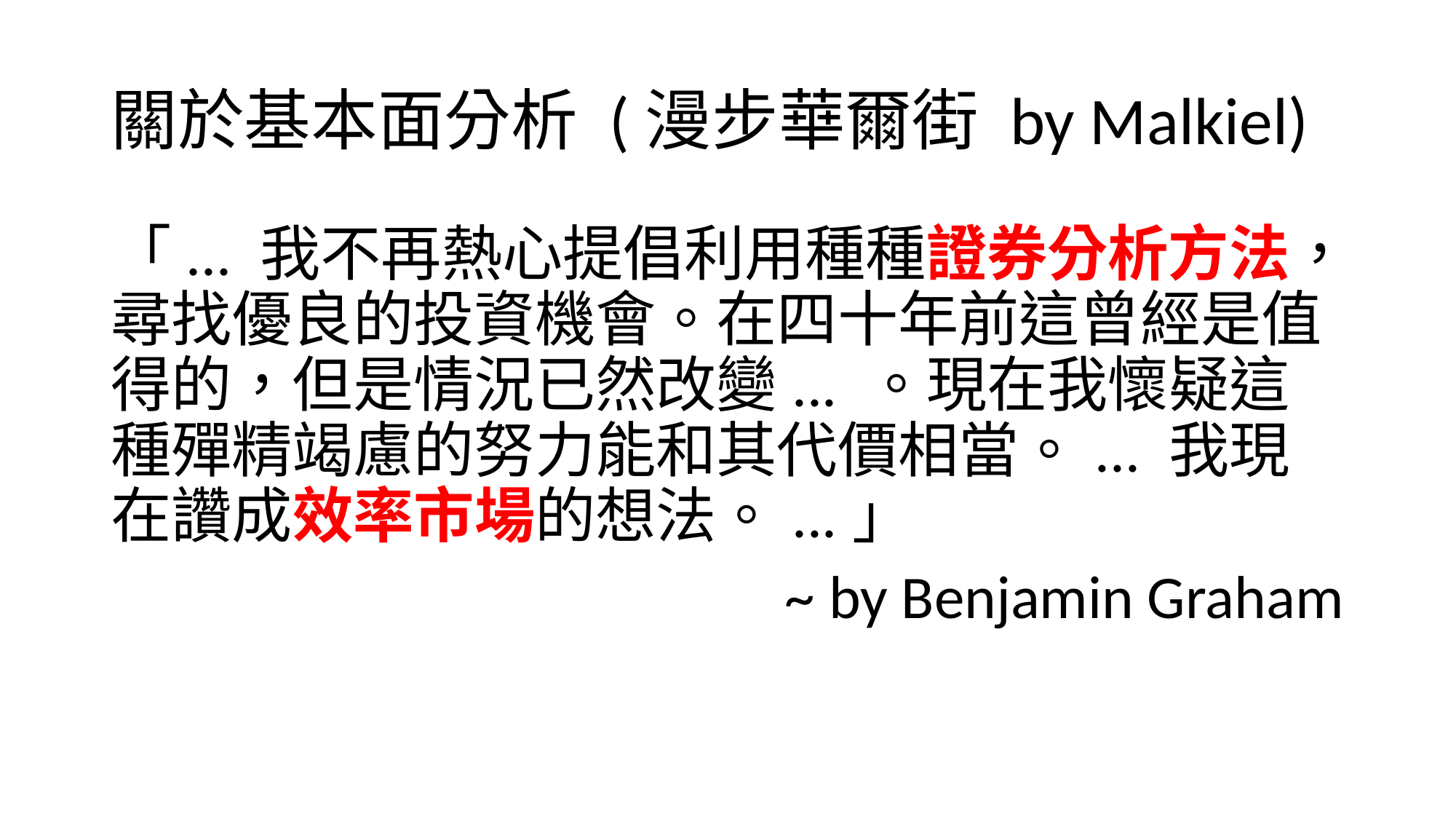

# 關於基本面分析 (漫步華爾街 by Malkiel)
「... 我不再熱心提倡利用種種證券分析方法，尋找優良的投資機會。在四十年前這曾經是值得的，但是情況已然改變... 。現在我懷疑這種殫精竭慮的努力能和其代價相當。... 我現在讚成效率市場的想法。...」
~ by Benjamin Graham